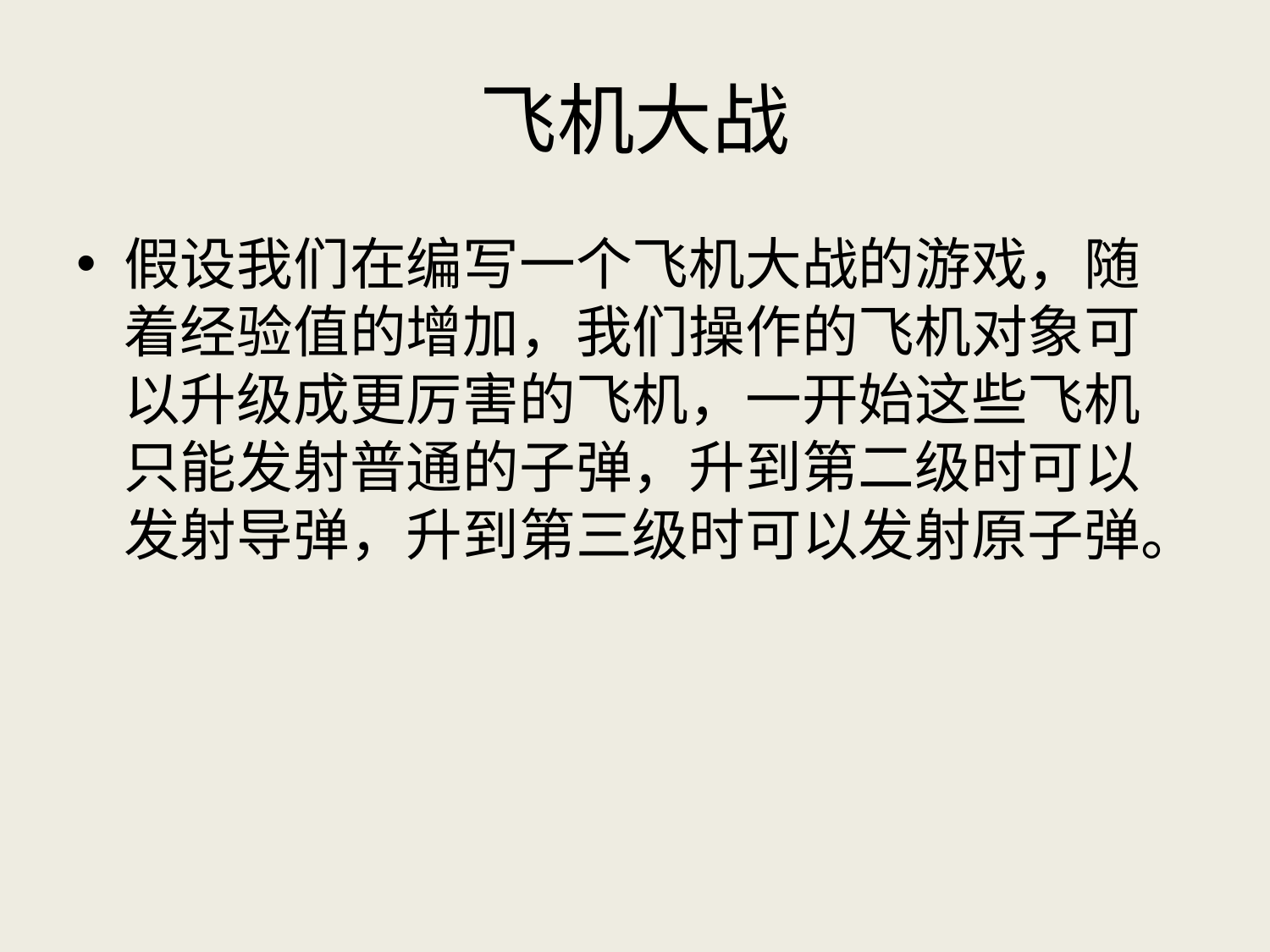

# 飞机大战
假设我们在编写一个飞机大战的游戏，随着经验值的增加，我们操作的飞机对象可以升级成更厉害的飞机，一开始这些飞机只能发射普通的子弹，升到第二级时可以发射导弹，升到第三级时可以发射原子弹。